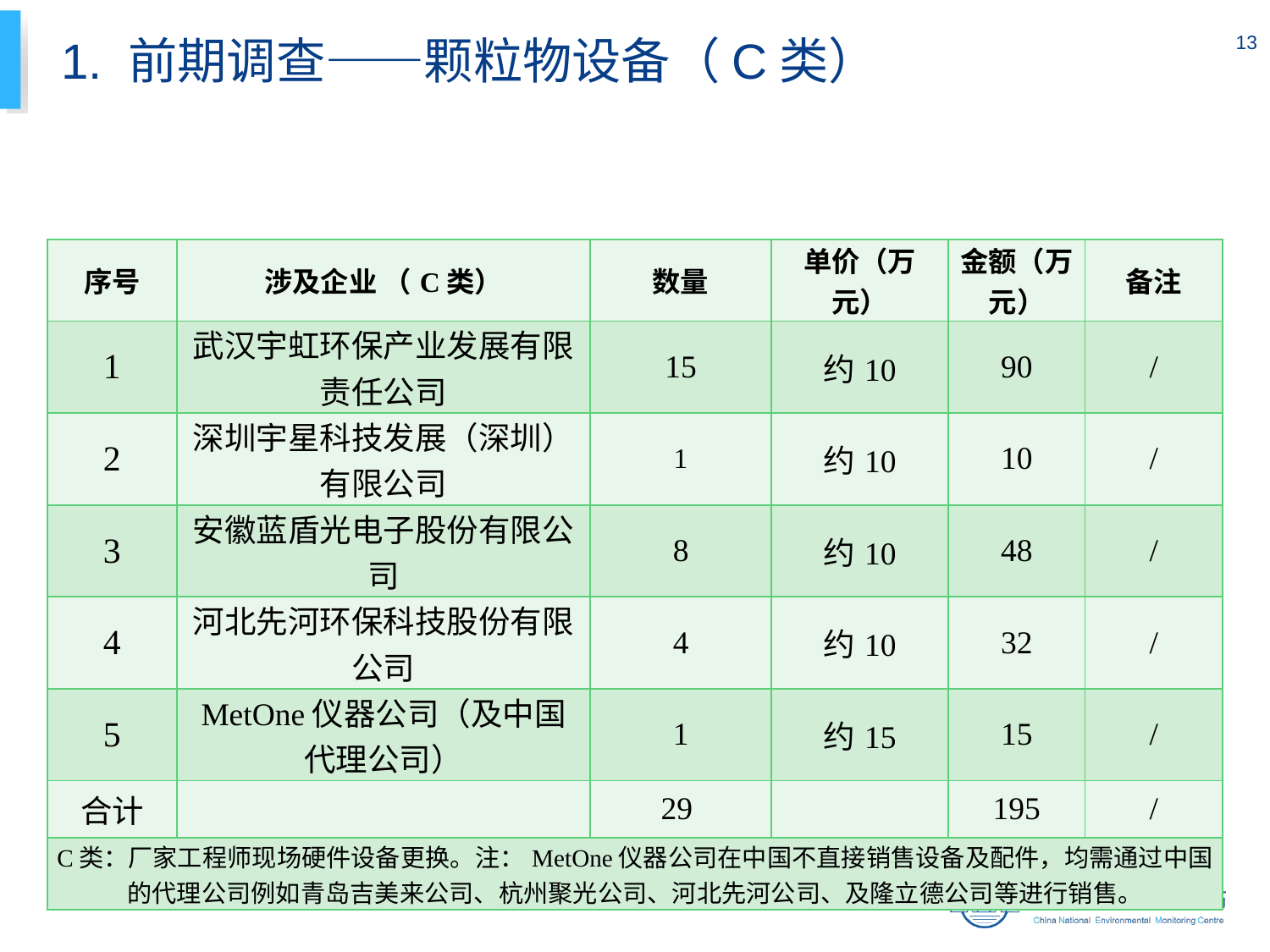

# 1. 前期调查——颗粒物设备（C类）
13

| 序号 | 涉及企业 （C类） | 数量 | 单价（万元） | 金额（万元） | 备注 |
| --- | --- | --- | --- | --- | --- |
| 1 | 武汉宇虹环保产业发展有限责任公司 | 15 | 约10 | 90 | / |
| 2 | 深圳宇星科技发展（深圳）有限公司 | 1 | 约10 | 10 | / |
| 3 | 安徽蓝盾光电子股份有限公司 | 8 | 约10 | 48 | / |
| 4 | 河北先河环保科技股份有限公司 | 4 | 约10 | 32 | / |
| 5 | MetOne仪器公司（及中国代理公司） | 1 | 约15 | 15 | / |
| 合计 |  | 29 |  | 195 | / |
| C类：厂家工程师现场硬件设备更换。注：MetOne仪器公司在中国不直接销售设备及配件，均需通过中国的代理公司例如青岛吉美来公司、杭州聚光公司、河北先河公司、及隆立德公司等进行销售。 |  |  |  |  |  |